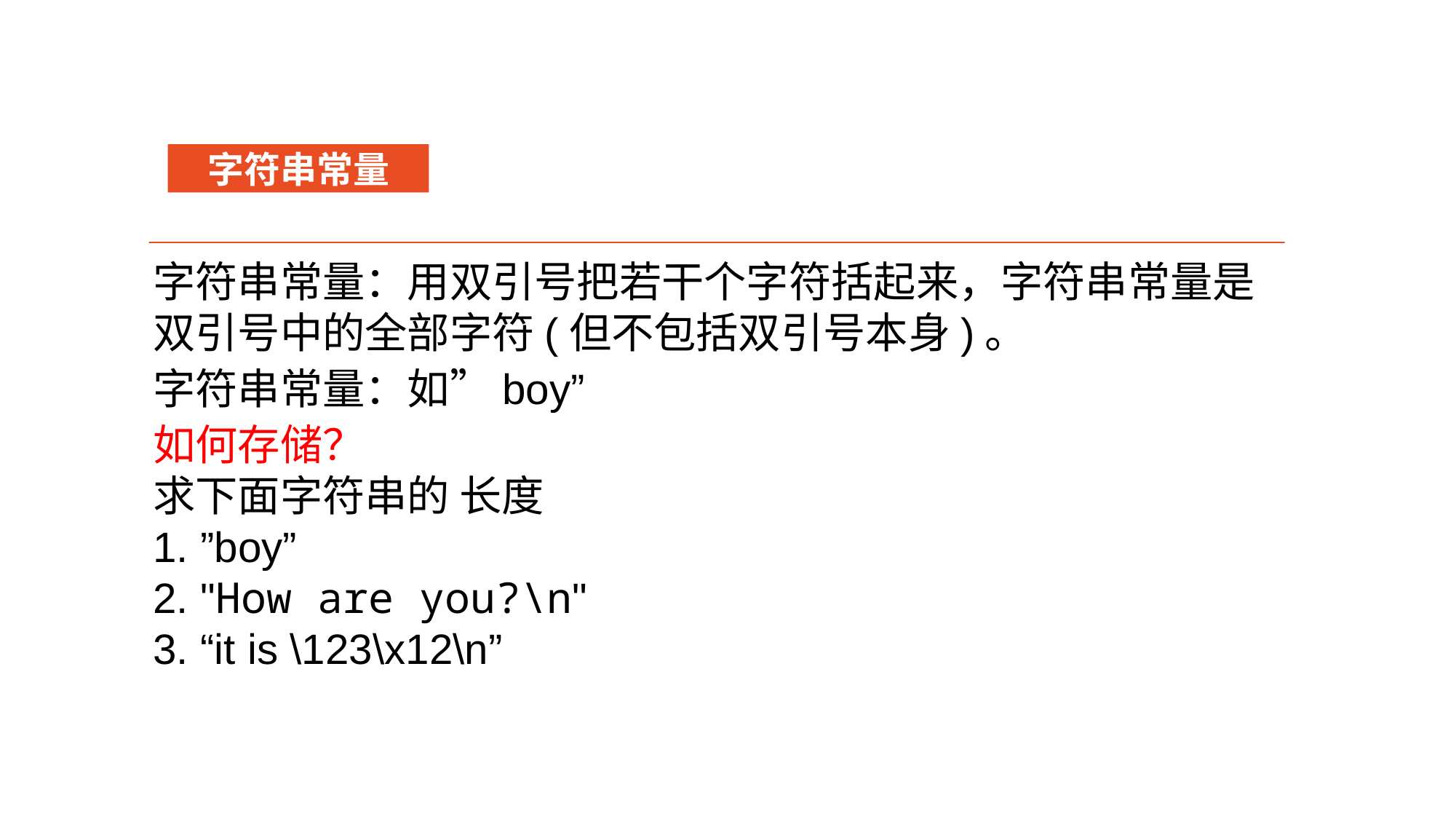

字符串常量
字符串常量：用双引号把若干个字符括起来，字符串常量是双引号中的全部字符(但不包括双引号本身)。
字符串常量：如”boy”
如何存储？
求下面字符串的 长度
1. ”boy”
2. "How are you?\n"
3. “it is \123\x12\n”